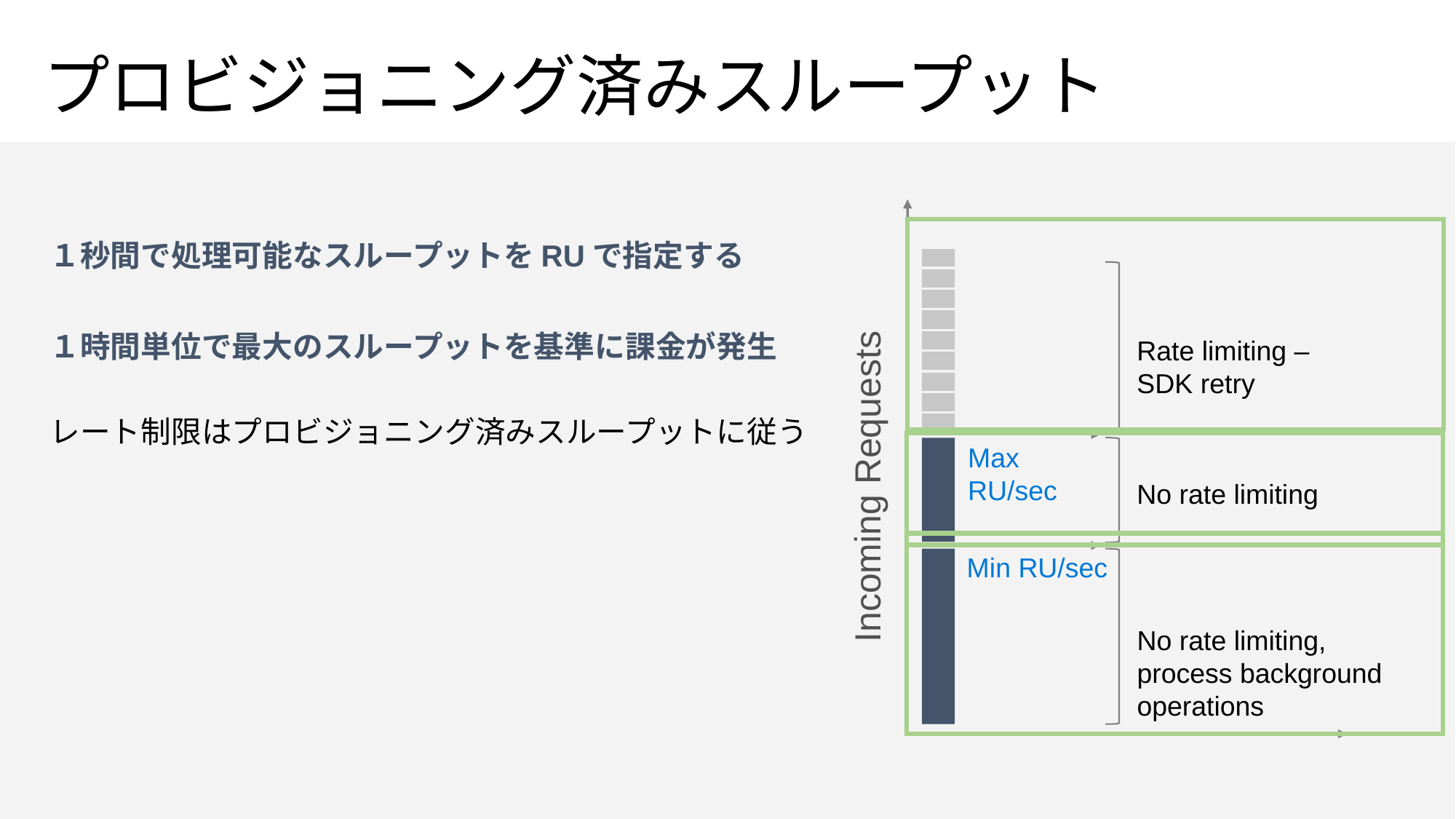

# プロビジョニング済みスループット
１秒間で処理可能なスループットをRUで指定する
１時間単位で最大のスループットを基準に課金が発生
レート制限はプロビジョニング済みスループットに従う

Rate limiting – SDK retry

Max RU/sec

Incoming Requests
No rate limiting

Min RU/sec

No rate limiting, process background operations